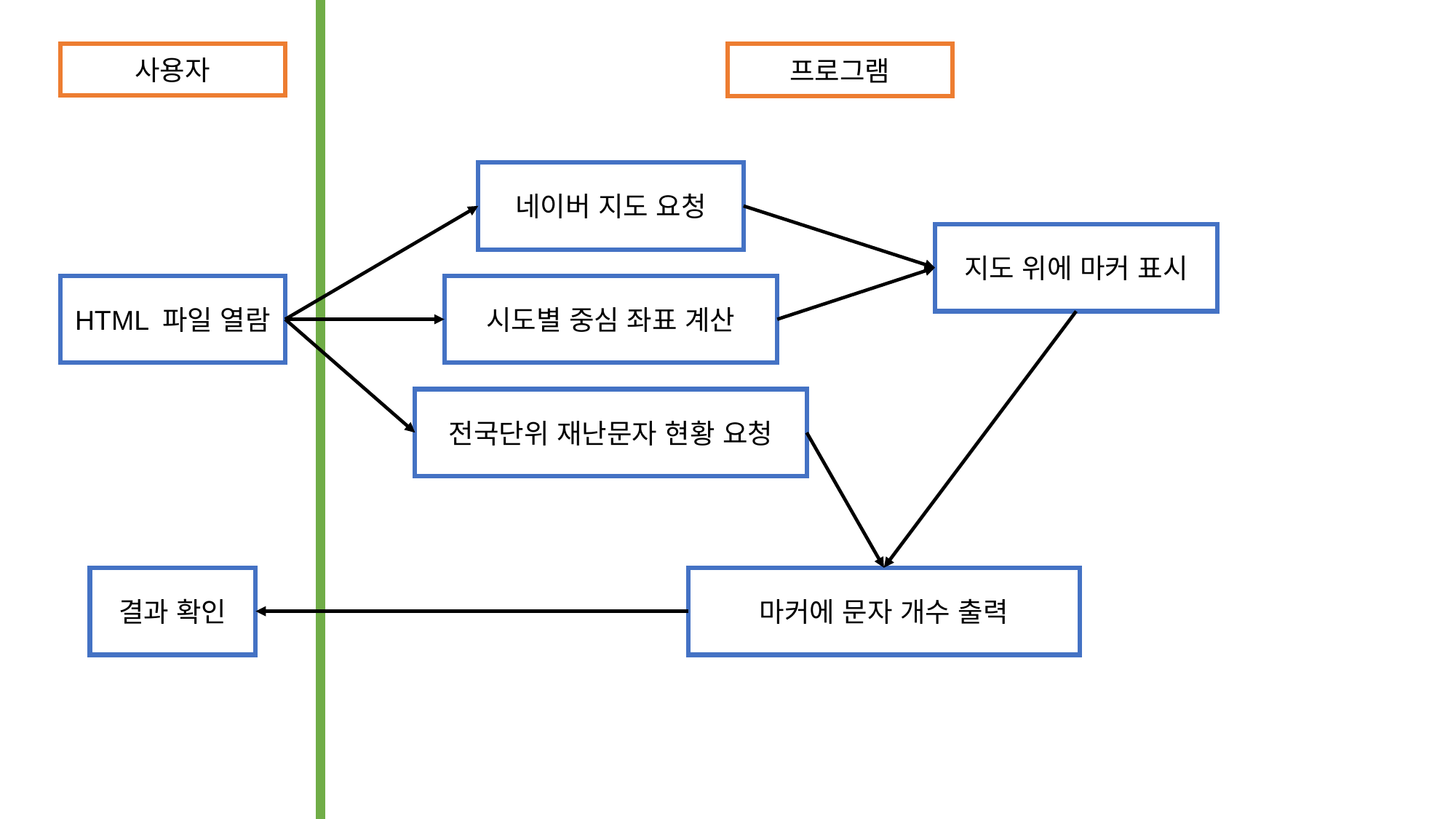

사용자
프로그램
네이버 지도 요청
지도 위에 마커 표시
HTML 파일 열람
시도별 중심 좌표 계산
전국단위 재난문자 현황 요청
결과 확인
마커에 문자 개수 출력